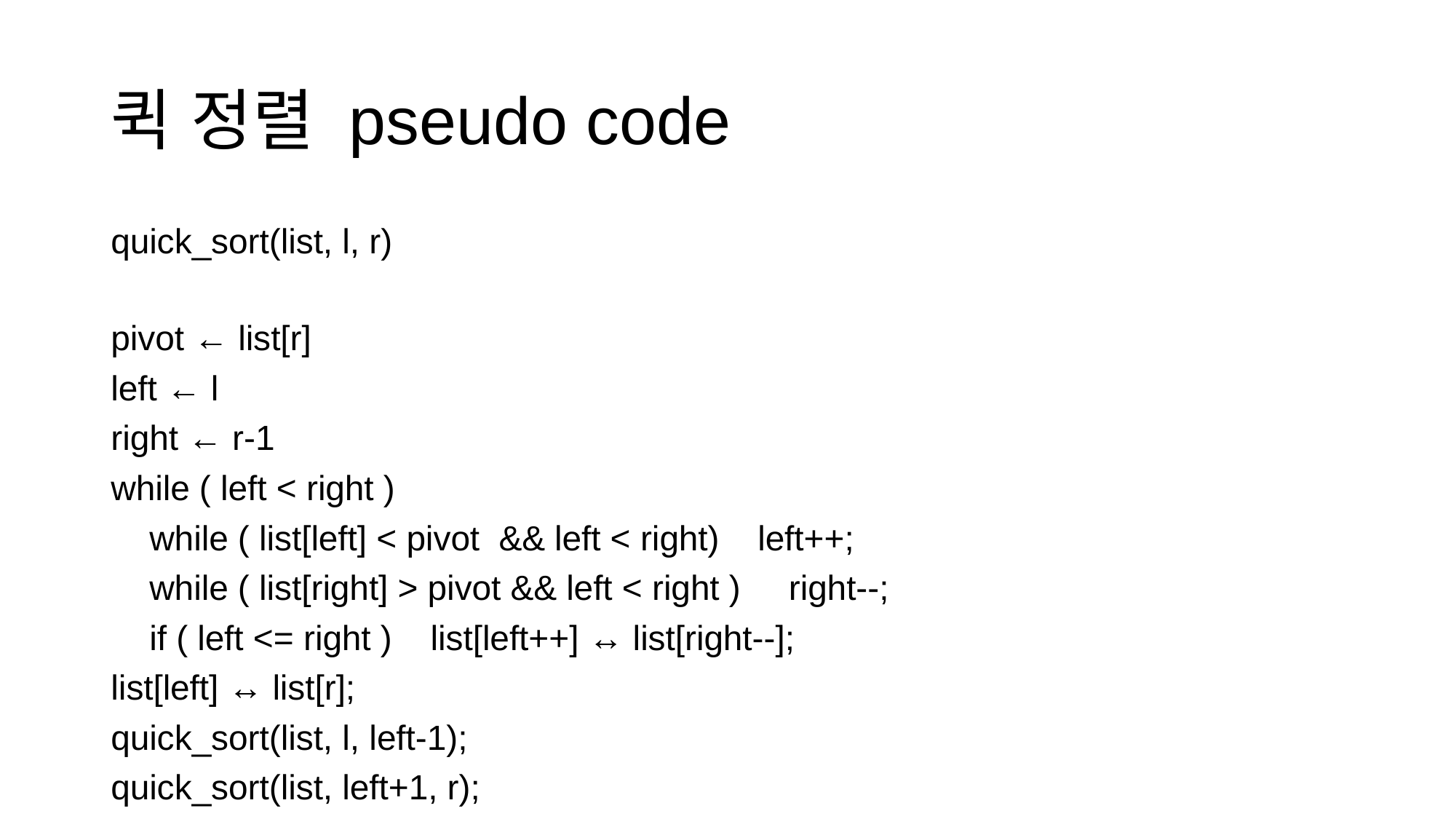

# 퀵 정렬 pseudo code
quick_sort(list, l, r)

pivot ← list[r]
left ← l
right ← r-1
while ( left < right )
    while ( list[left] < pivot  && left < right)    left++;
    while ( list[right] > pivot && left < right )     right--;
    if ( left <= right )    list[left++] ↔ list[right--];
list[left] ↔ list[r];
quick_sort(list, l, left-1);
quick_sort(list, left+1, r);